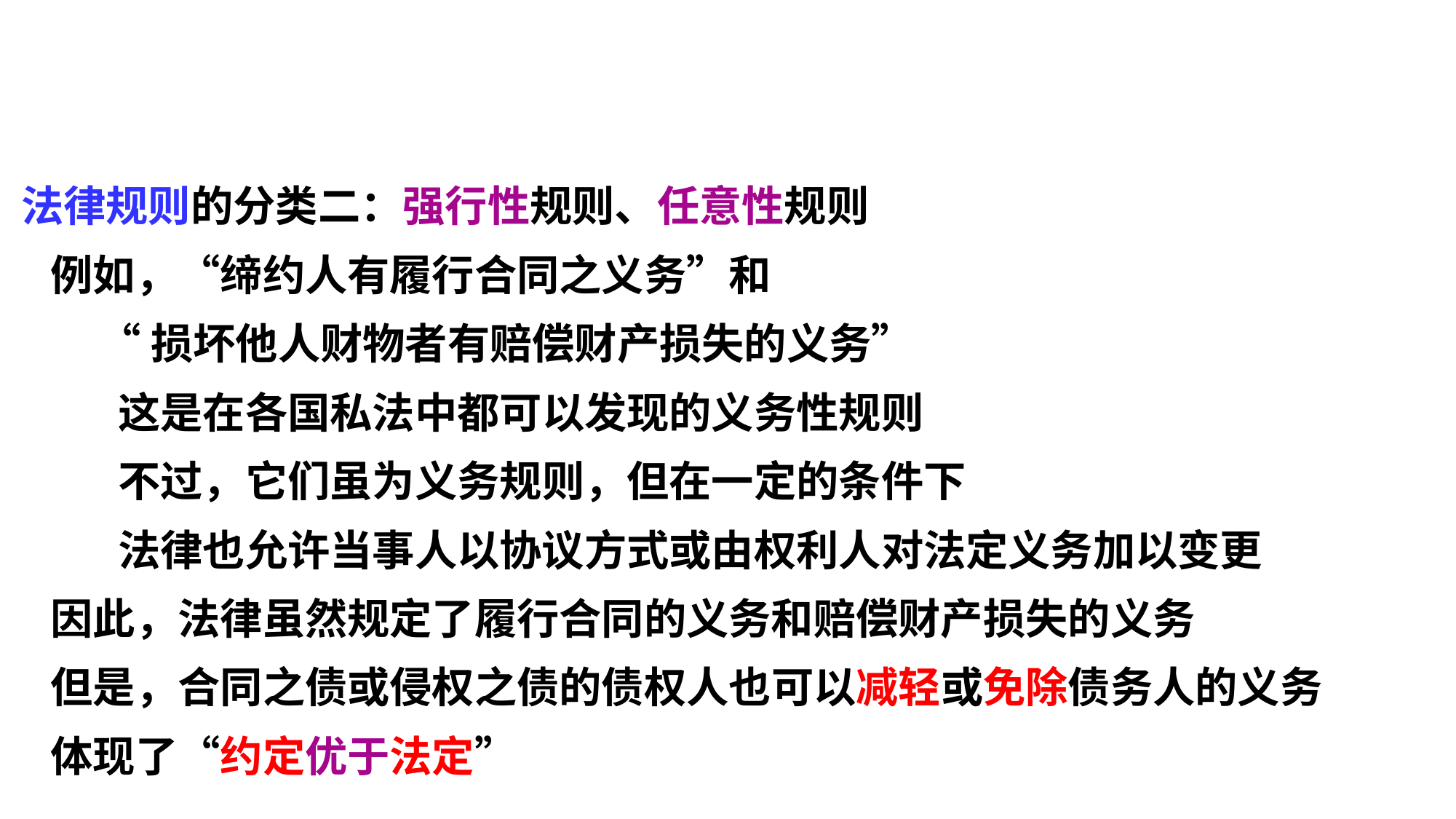

法律规则的分类二：强行性规则、任意性规则
  例如，“缔约人有履行合同之义务”和
        “损坏他人财物者有赔偿财产损失的义务”
         这是在各国私法中都可以发现的义务性规则
         不过，它们虽为义务规则，但在一定的条件下
         法律也允许当事人以协议方式或由权利人对法定义务加以变更
  因此，法律虽然规定了履行合同的义务和赔偿财产损失的义务
  但是，合同之债或侵权之债的债权人也可以减轻或免除债务人的义务
  体现了“约定优于法定”